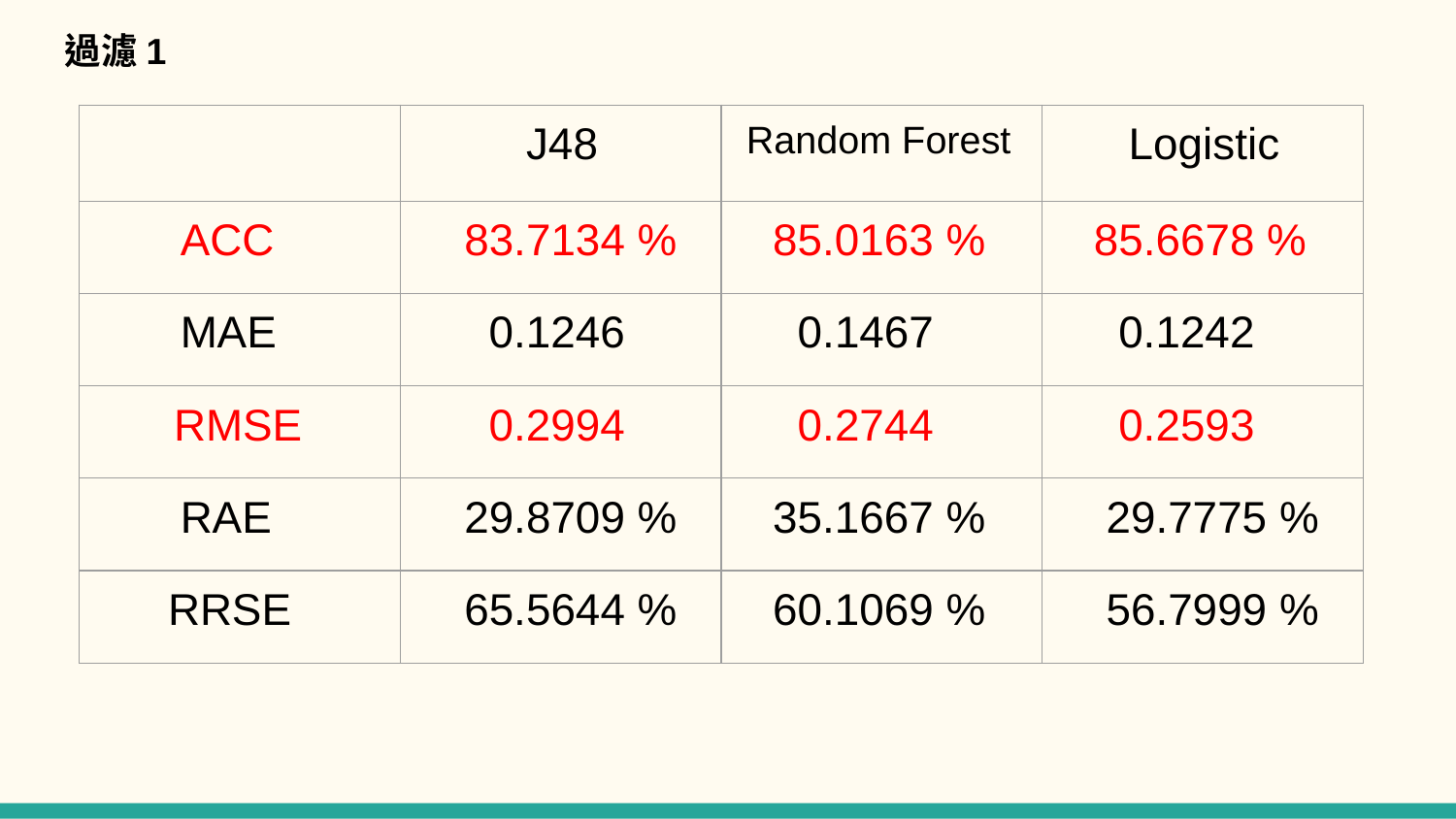

過濾1
|  | J48 | Random Forest | Logistic |
| --- | --- | --- | --- |
| ACC | 83.7134 % | 85.0163 % | 85.6678 % |
| MAE | 0.1246 | 0.1467 | 0.1242 |
| RMSE | 0.2994 | 0.2744 | 0.2593 |
| RAE | 29.8709 % | 35.1667 % | 29.7775 % |
| RRSE | 65.5644 % | 60.1069 % | 56.7999 % |